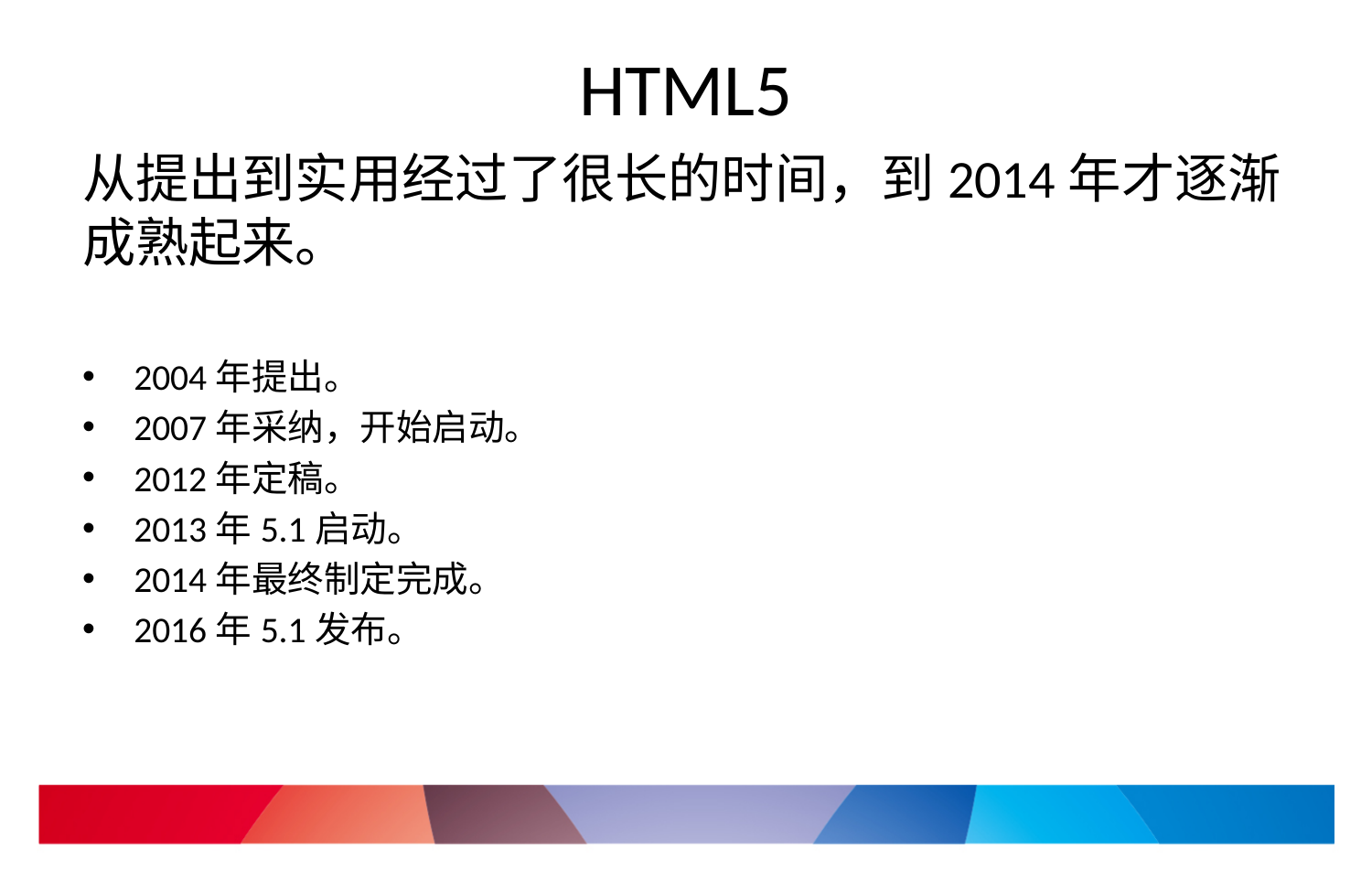

# HTML5
从提出到实用经过了很长的时间，到2014年才逐渐成熟起来。

2004年提出。
2007年采纳，开始启动。
2012年定稿。
2013年5.1启动。
2014年最终制定完成。
2016年5.1发布。